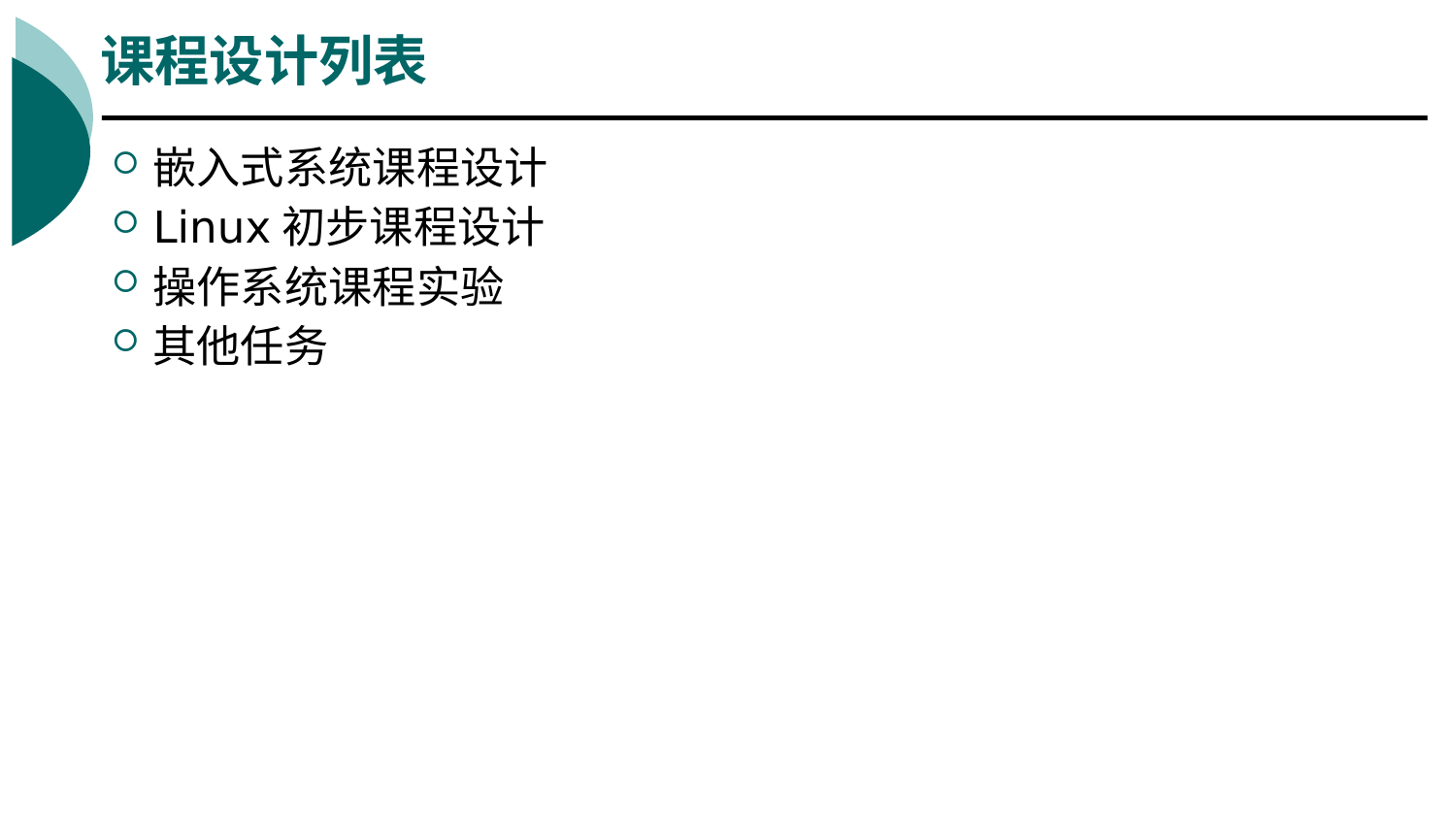

# 课程设计列表
嵌入式系统课程设计
Linux初步课程设计
操作系统课程实验
其他任务